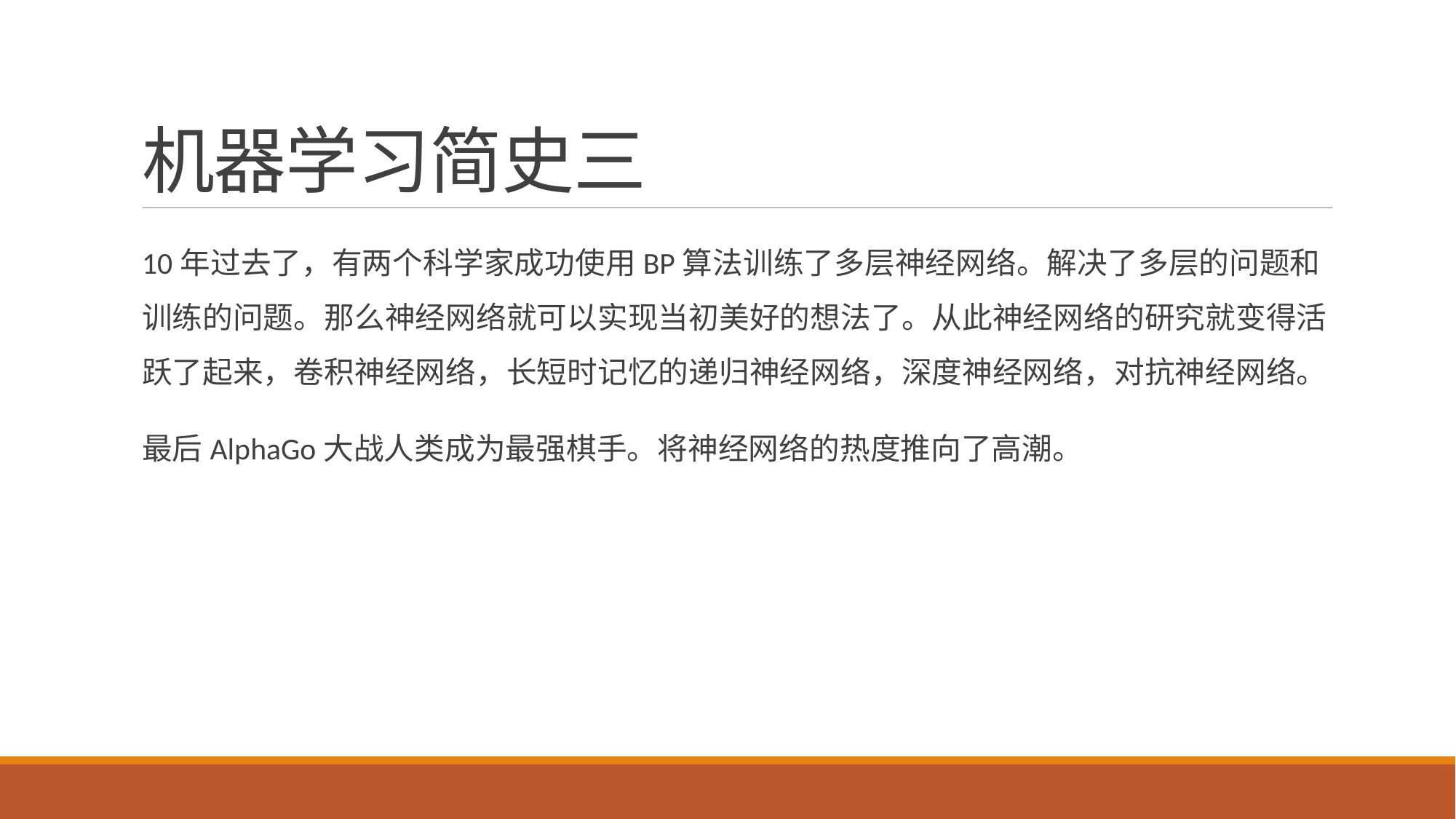

# 机器学习简史三
10年过去了，有两个科学家成功使用BP算法训练了多层神经网络。解决了多层的问题和训练的问题。那么神经网络就可以实现当初美好的想法了。从此神经网络的研究就变得活跃了起来，卷积神经网络，长短时记忆的递归神经网络，深度神经网络，对抗神经网络。
最后AlphaGo大战人类成为最强棋手。将神经网络的热度推向了高潮。